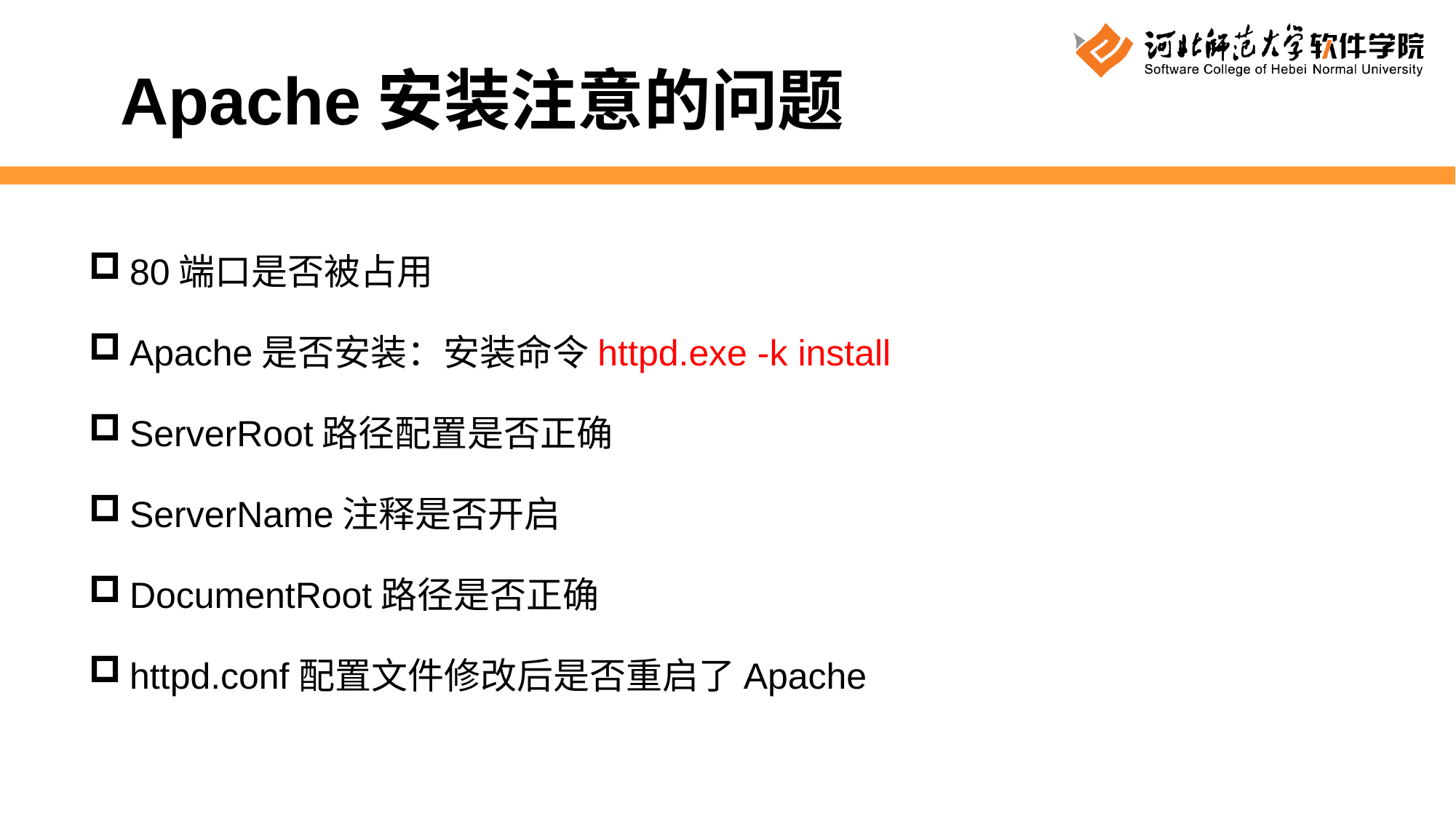

Apache安装注意的问题
80端口是否被占用
Apache是否安装：安装命令httpd.exe -k install
ServerRoot路径配置是否正确
ServerName注释是否开启
DocumentRoot路径是否正确
httpd.conf配置文件修改后是否重启了Apache